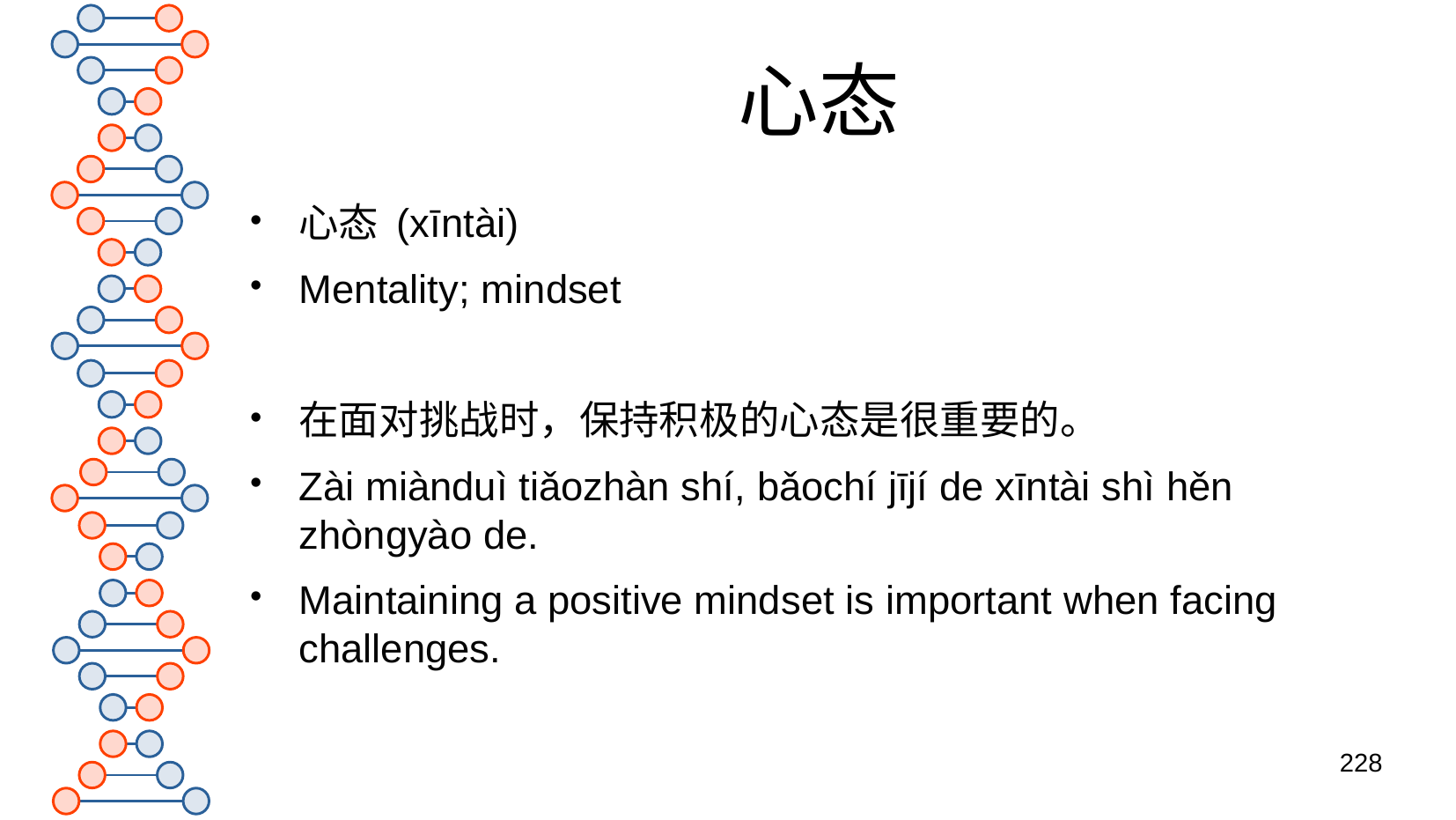

# 心态
心态 (xīntài)
Mentality; mindset

在面对挑战时，保持积极的心态是很重要的。
Zài miànduì tiǎozhàn shí, bǎochí jījí de xīntài shì hěn zhòngyào de.
Maintaining a positive mindset is important when facing challenges.

228